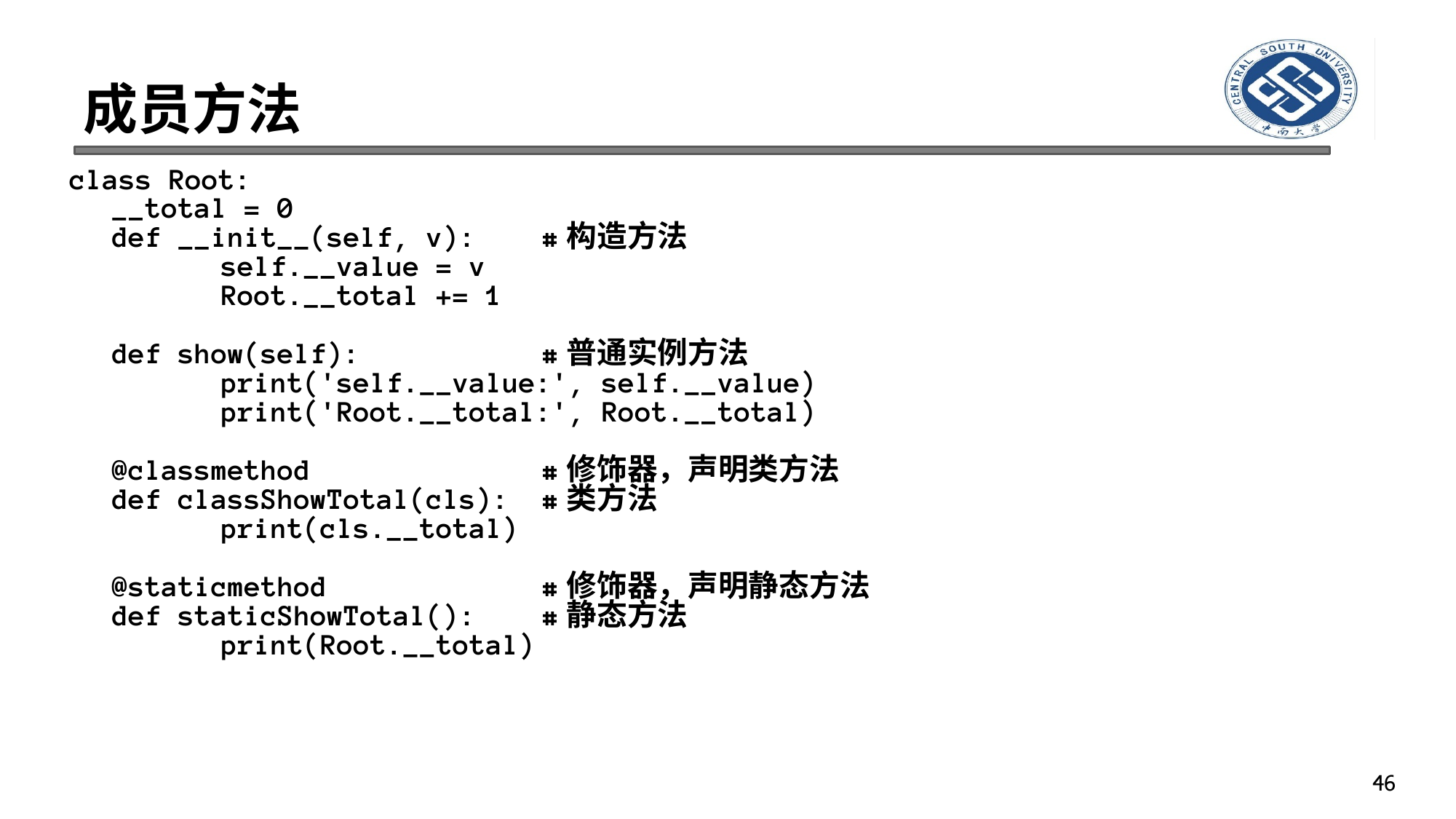

# 成员方法
class Root:
	__total = 0
	def __init__(self, v):    #构造方法
		self.__value = v
		Root.__total += 1

	def show(self):           #普通实例方法
		print('self.__value:', self.__value)
		print('Root.__total:', Root.__total)

	@classmethod              #修饰器，声明类方法
	def classShowTotal(cls):  #类方法
		print(cls.__total)

	@staticmethod             #修饰器，声明静态方法
	def staticShowTotal():    #静态方法
		print(Root.__total)
46